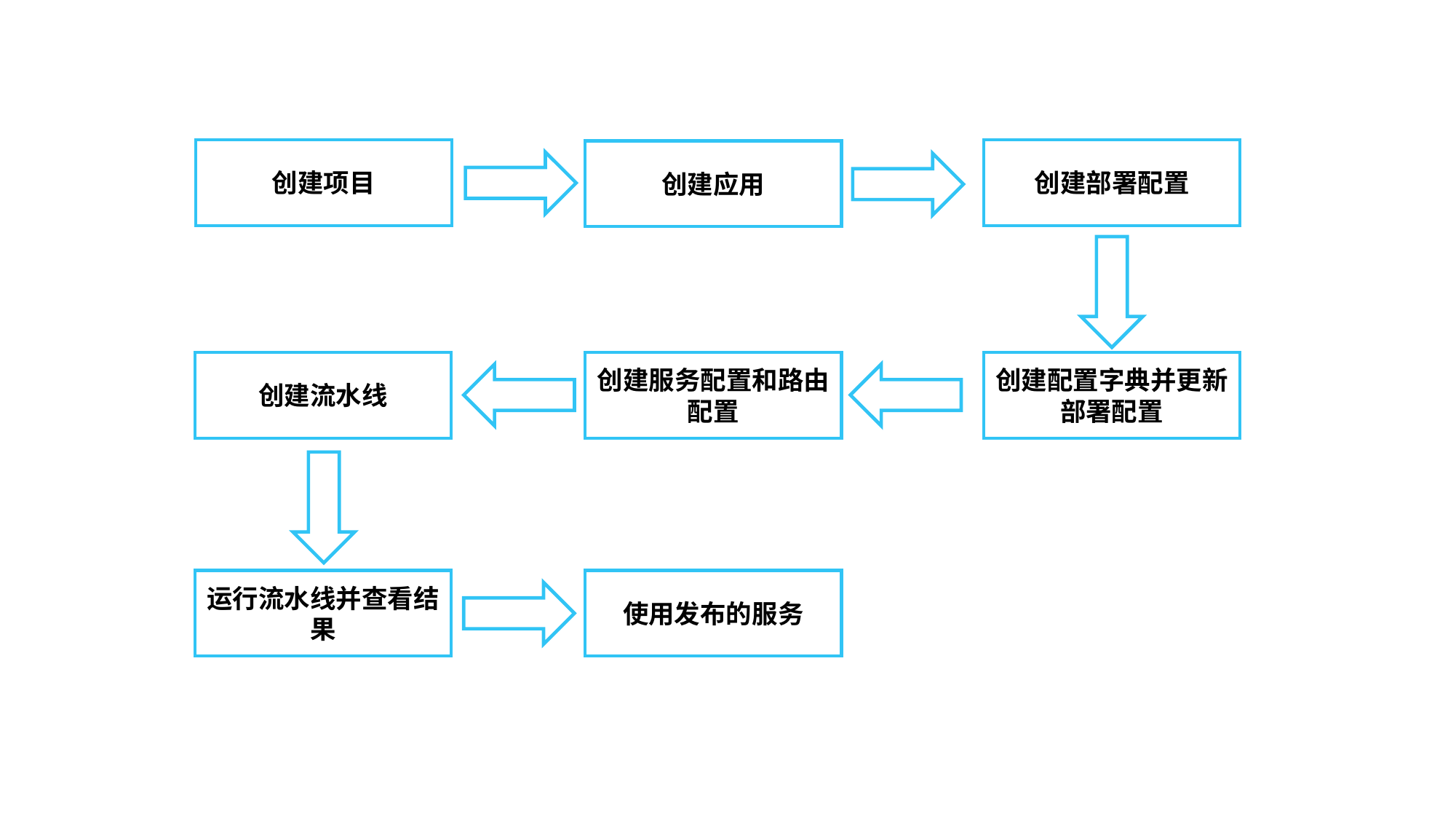

#
创建部署配置
创建项目
创建应用

创建流水线
创建服务配置和路由配置
创建配置字典并更新部署配置

使用发布的服务
运行流水线并查看结果